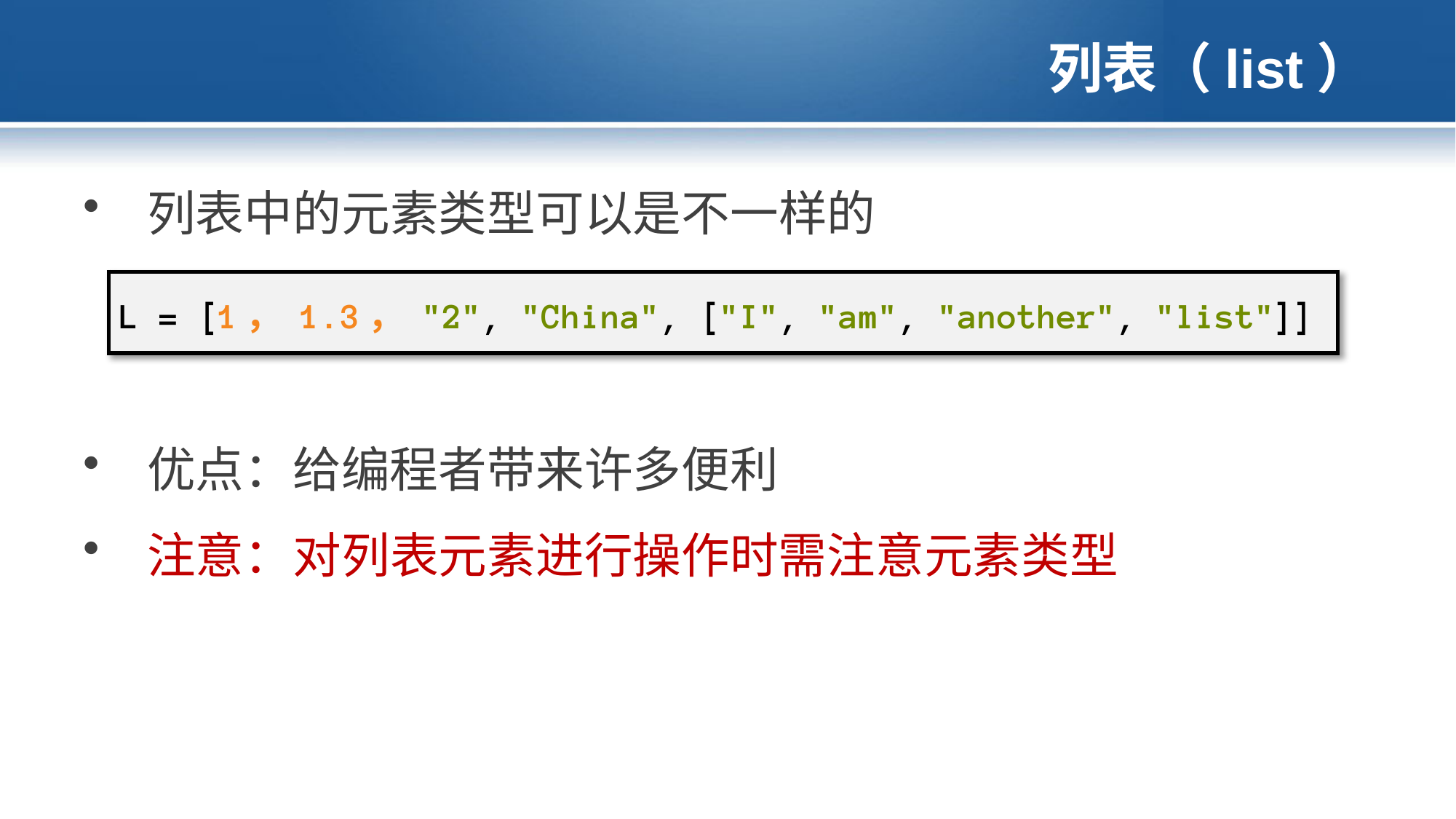

# 列表（list）
 列表中的元素类型可以是不一样的

 优点：给编程者带来许多便利
 注意：对列表元素进行操作时需注意元素类型
| L = [1， 1.3， "2", "China", ["I", "am", "another", "list"]] |
| --- |